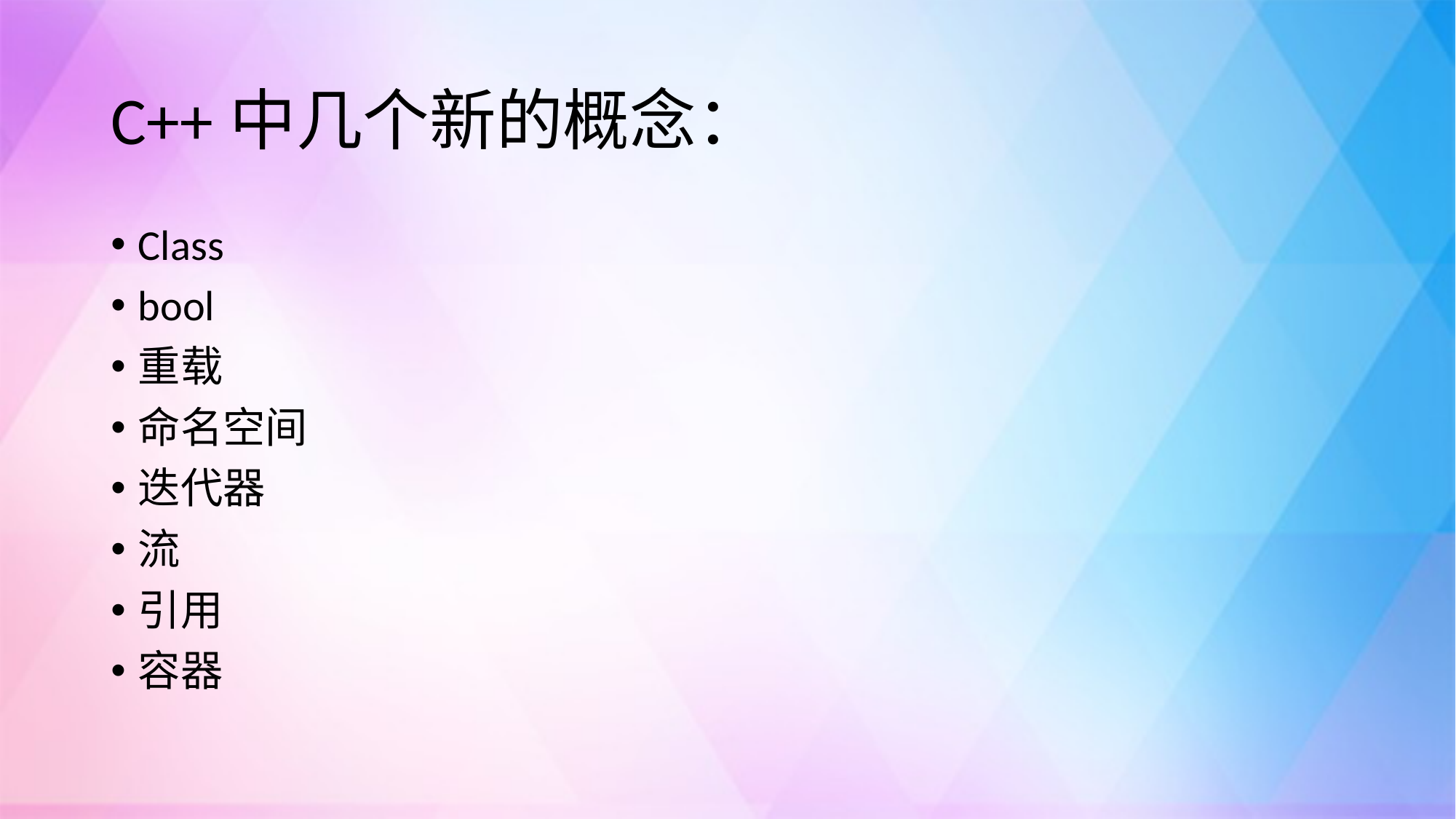

# C++中几个新的概念：
Class
bool
重载
命名空间
迭代器
流
引用
容器